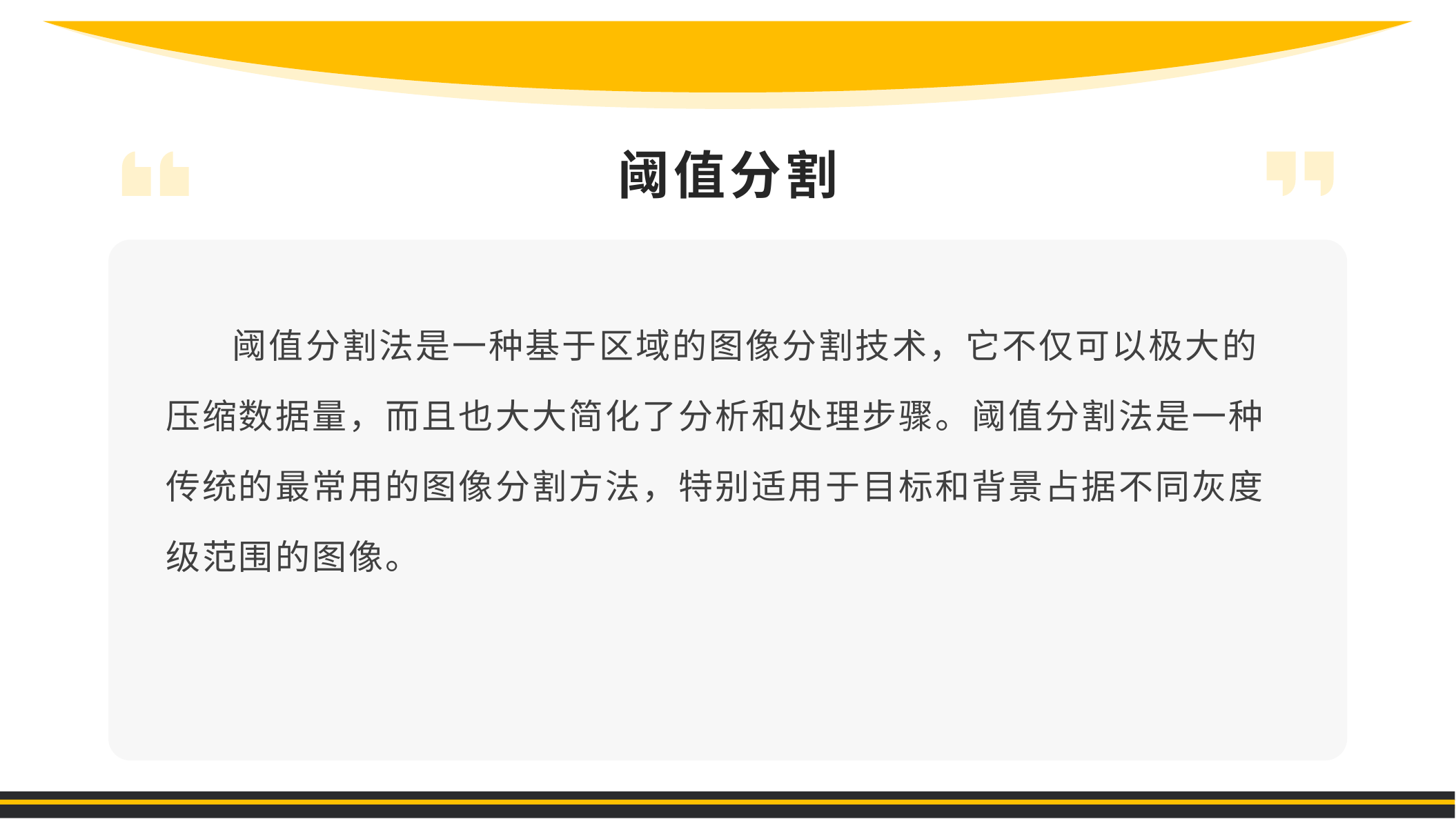

阈值分割

      阈值分割法是一种基于区域的图像分割技术，它不仅可以极大的压缩数据量，而且也大大简化了分析和处理步骤。阈值分割法是一种传统的最常用的图像分割方法，特别适用于目标和背景占据不同灰度级范围的图像。